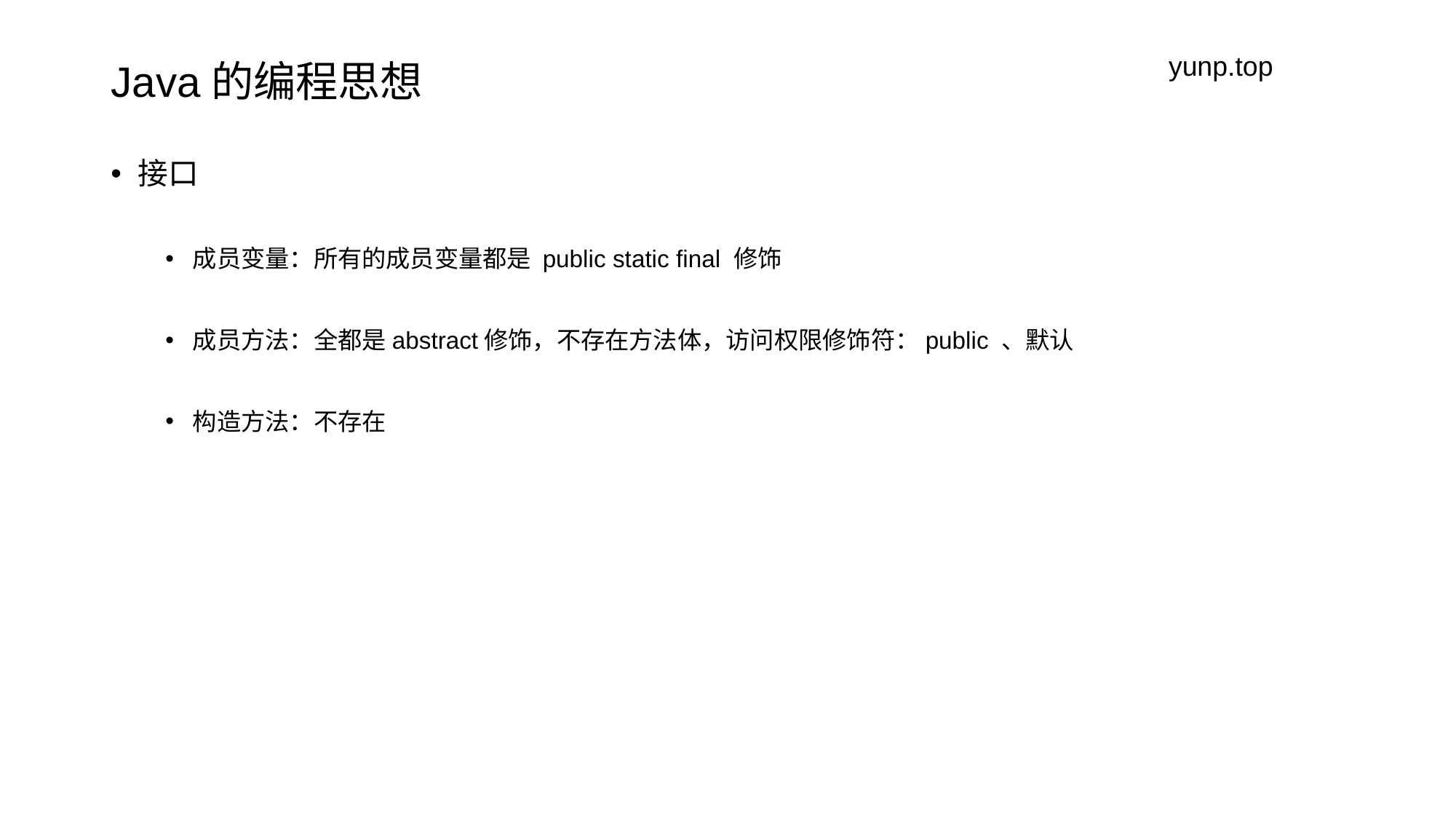

# Java的编程思想
yunp.top
接口

成员变量：所有的成员变量都是 public static final 修饰

成员方法：全都是abstract修饰，不存在方法体，访问权限修饰符：public 、默认

构造方法：不存在